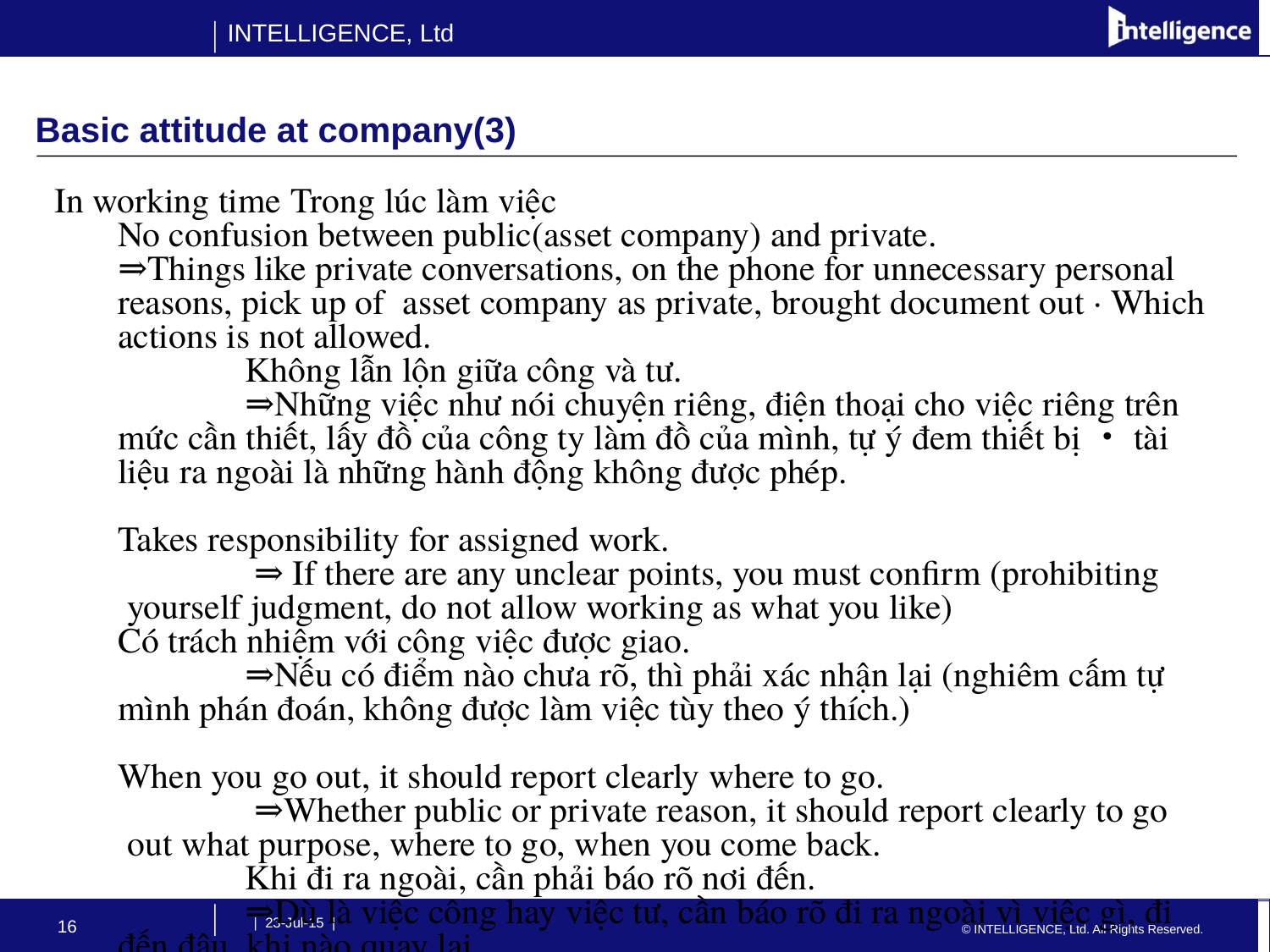

# Basic attitude at company(3)
In working time Trong lúc làm việc
No confusion between public(asset company) and private.
⇒Things like private conversations, on the phone for unnecessary personal reasons, pick up of  asset company as private, brought document out · Which actions is not allowed.
	Không lẫn lộn giữa công và tư.
	⇒Những việc như nói chuyện riêng, điện thoại cho việc riêng trên mức cần thiết, lấy đồ của công ty làm đồ của mình, tự ý đem thiết bị・tài liệu ra ngoài là những hành động không được phép.

Takes responsibility for assigned work.
	⇒ If there are any unclear points, you must confirm (prohibiting yourself judgment, do not allow working as what you like)
Có trách nhiệm với công việc được giao.
	⇒Nếu có điểm nào chưa rõ, thì phải xác nhận lại (nghiêm cấm tự mình phán đoán, không được làm việc tùy theo ý thích.)

When you go out, it should report clearly where to go.
	⇒Whether public or private reason, it should report clearly to go out what purpose, where to go, when you come back.
	Khi đi ra ngoài, cần phải báo rõ nơi đến.
	⇒Dù là việc công hay việc tư, cần báo rõ đi ra ngoài vì việc gì, đi đến đâu, khi nào quay lại.

16
  |  23-Jul-15  |